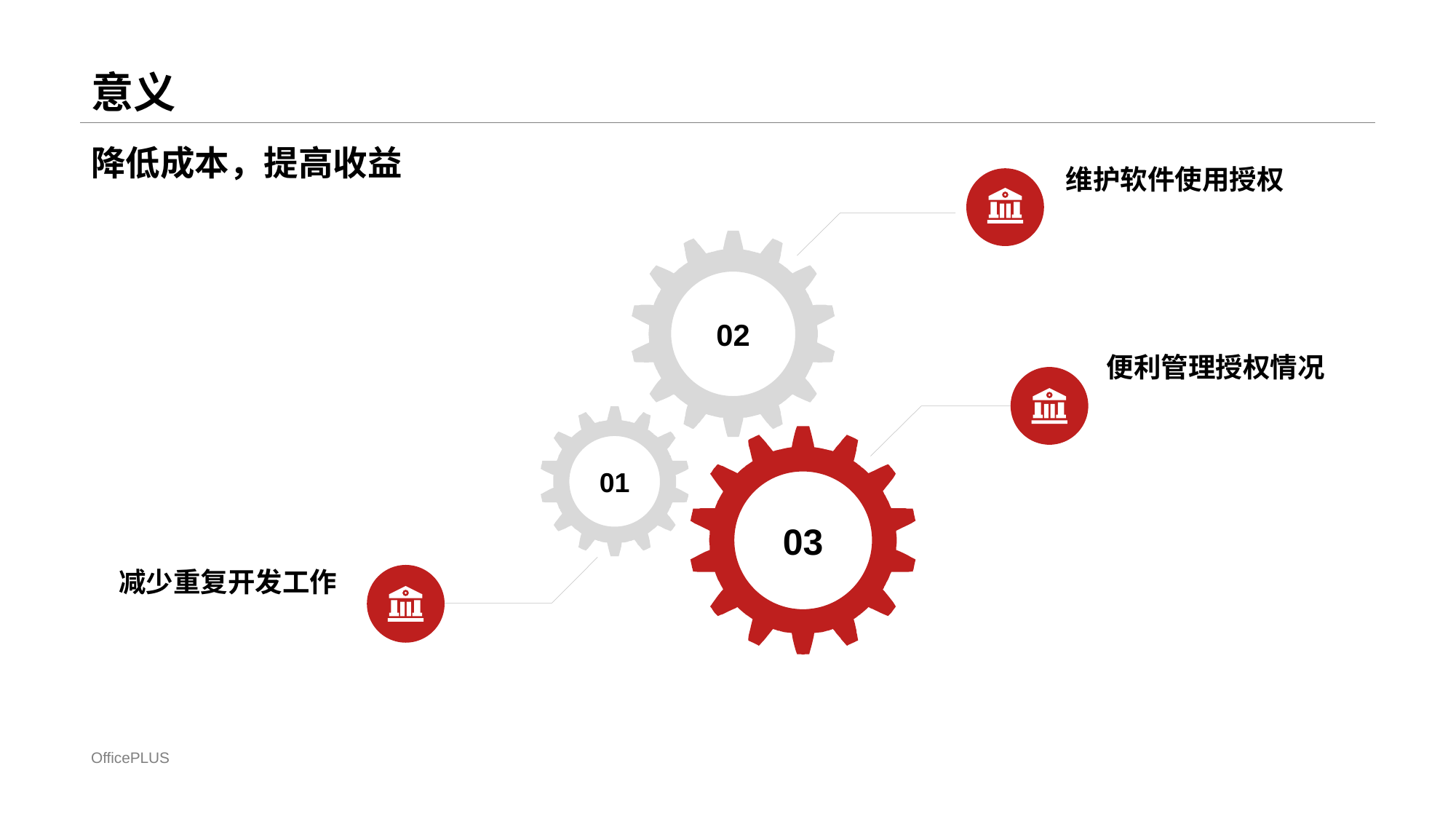

# 意义
降低成本，提高收益
维护软件使用授权

02
便利管理授权情况

01
03
减少重复开发工作

OfficePLUS
9